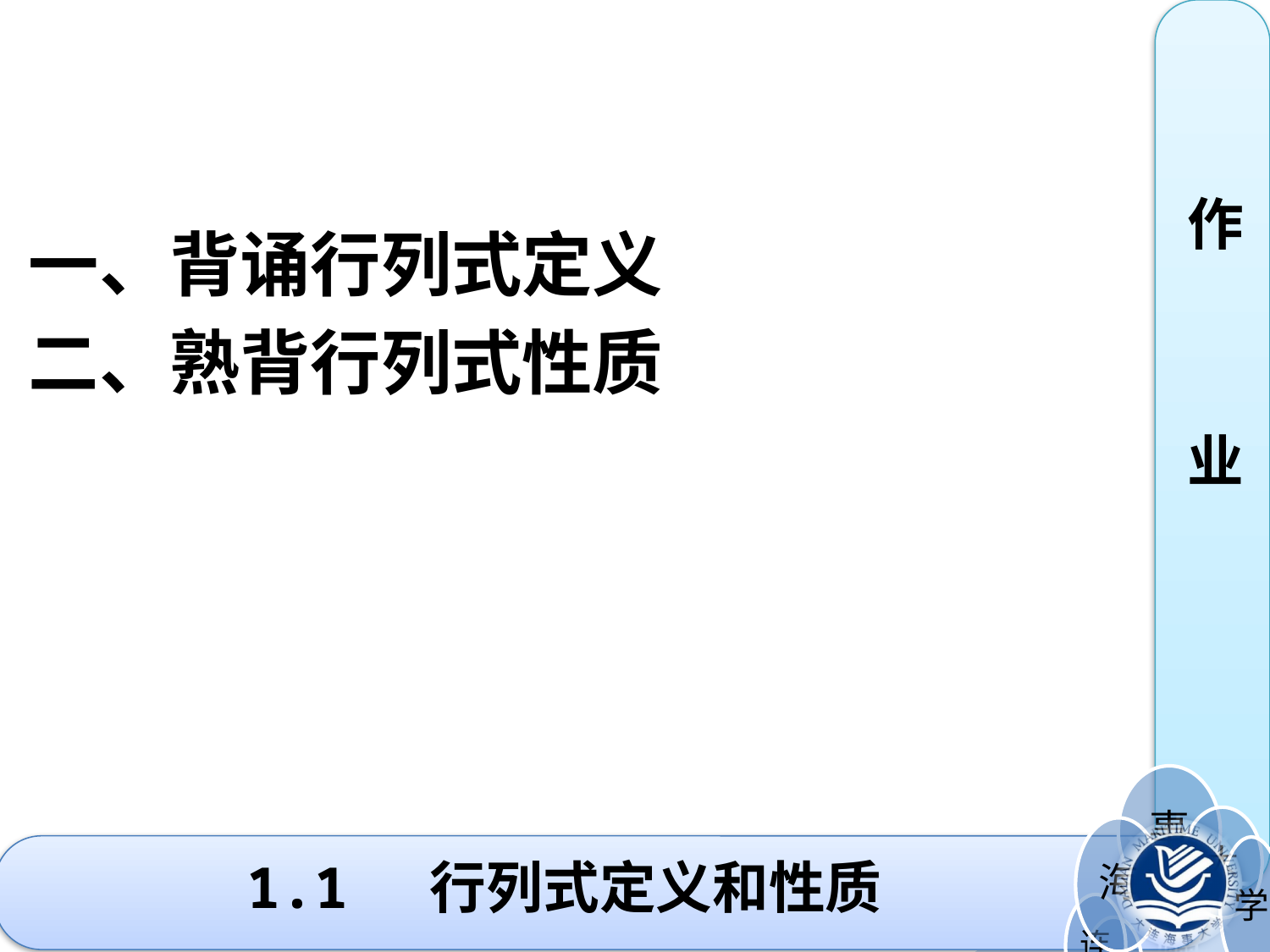

一、背诵行列式定义
二、熟背行列式性质

作

业
# 1.1  行列式定义和性质